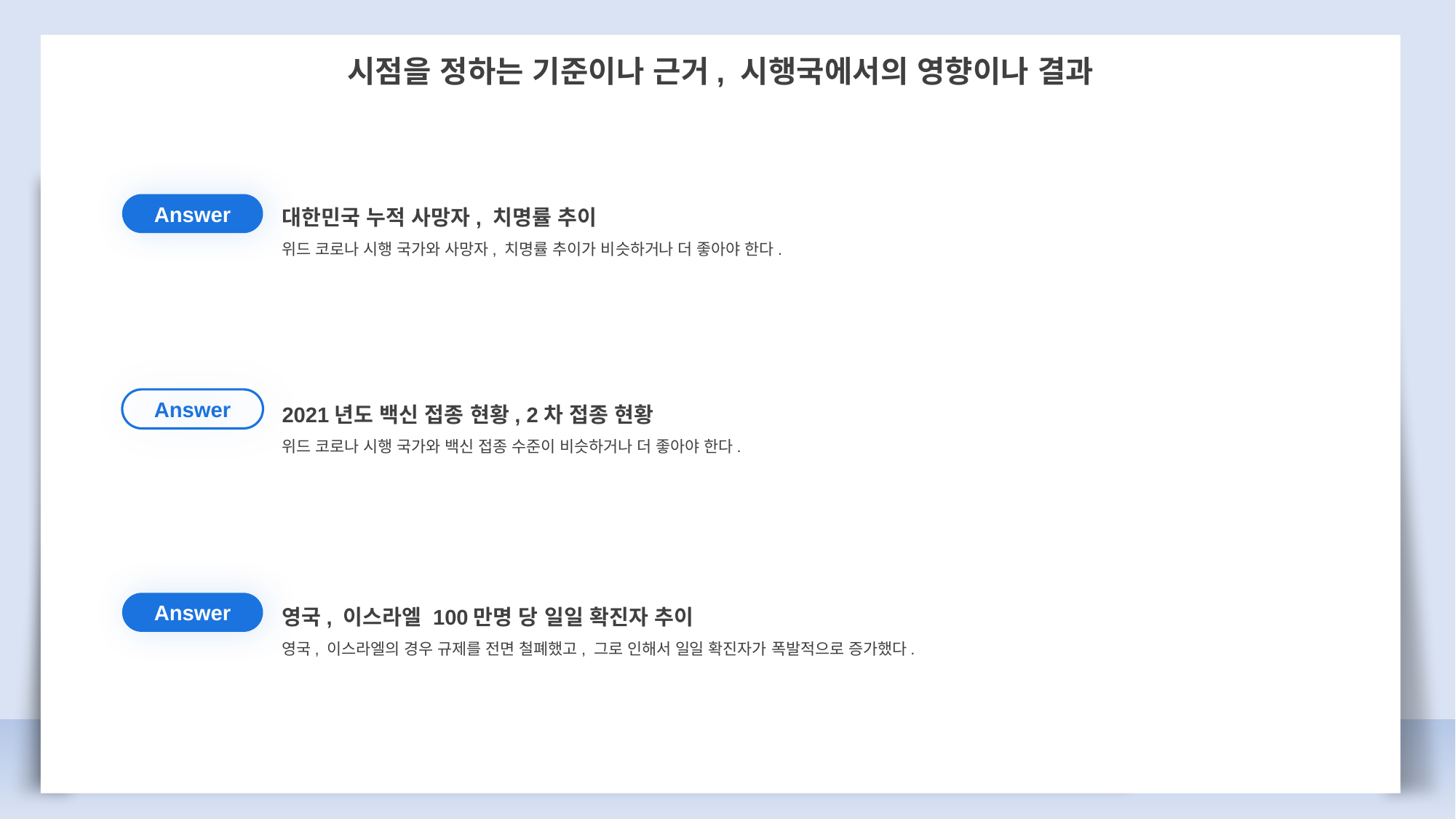

시점을 정하는 기준이나 근거, 시행국에서의 영향이나 결과

대한민국 누적 사망자, 치명률 추이
위드 코로나 시행 국가와 사망자, 치명률 추이가 비슷하거나 더 좋아야 한다.
Answer
2021년도 백신 접종 현황, 2차 접종 현황
위드 코로나 시행 국가와 백신 접종 수준이 비슷하거나 더 좋아야 한다.
Answer
영국, 이스라엘 100만명 당 일일 확진자 추이
영국, 이스라엘의 경우 규제를 전면 철폐했고, 그로 인해서 일일 확진자가 폭발적으로 증가했다.

Answer